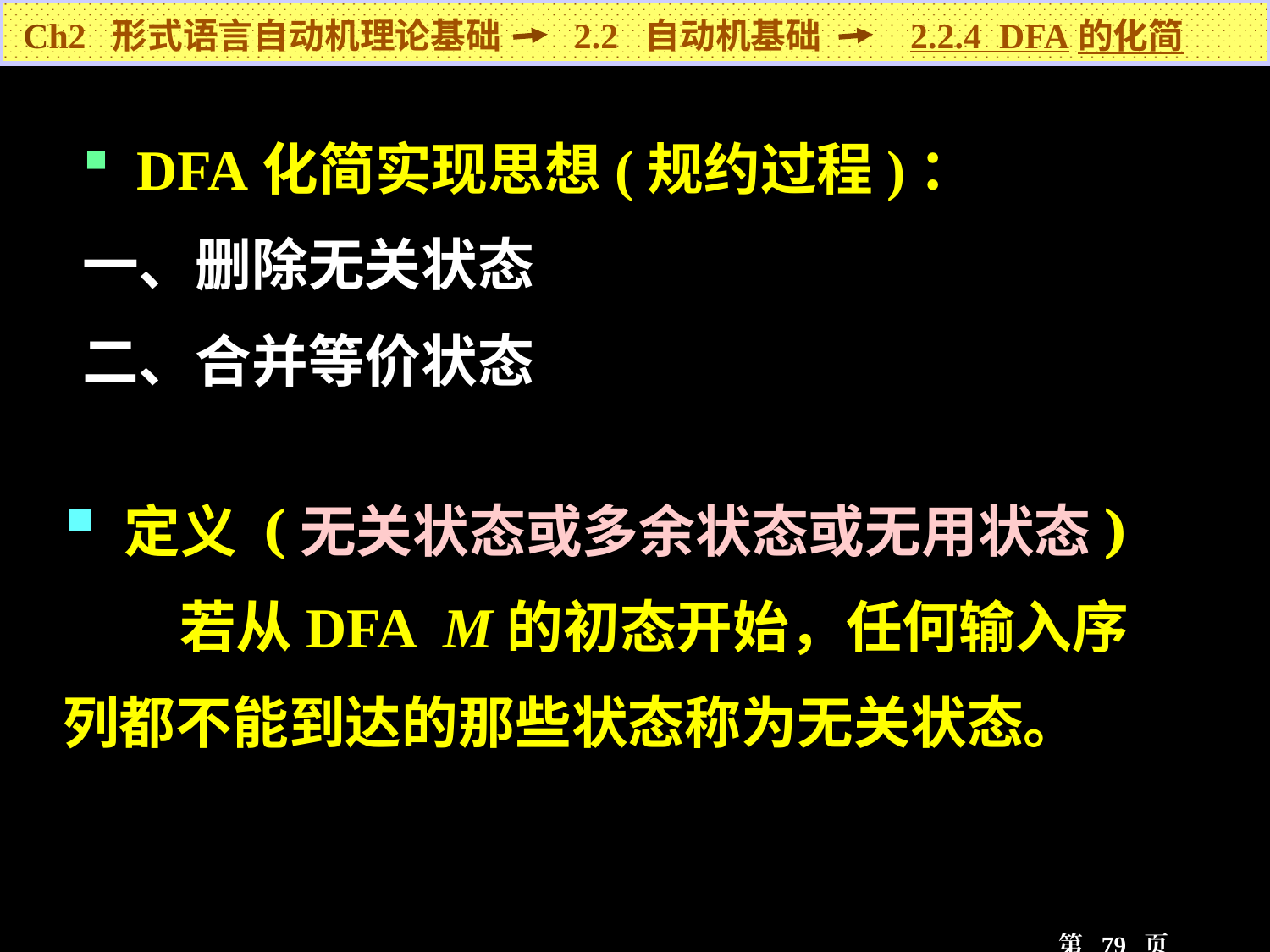

Ch2  形式语言自动机理论基础        2.2  自动机基础          2.2.4  DFA的化简

  DFA化简实现思想(规约过程)：
一、删除无关状态
二、合并等价状态
 定义 (无关状态或多余状态或无用状态)
        若从DFA  M的初态开始，任何输入序
列都不能到达的那些状态称为无关状态。